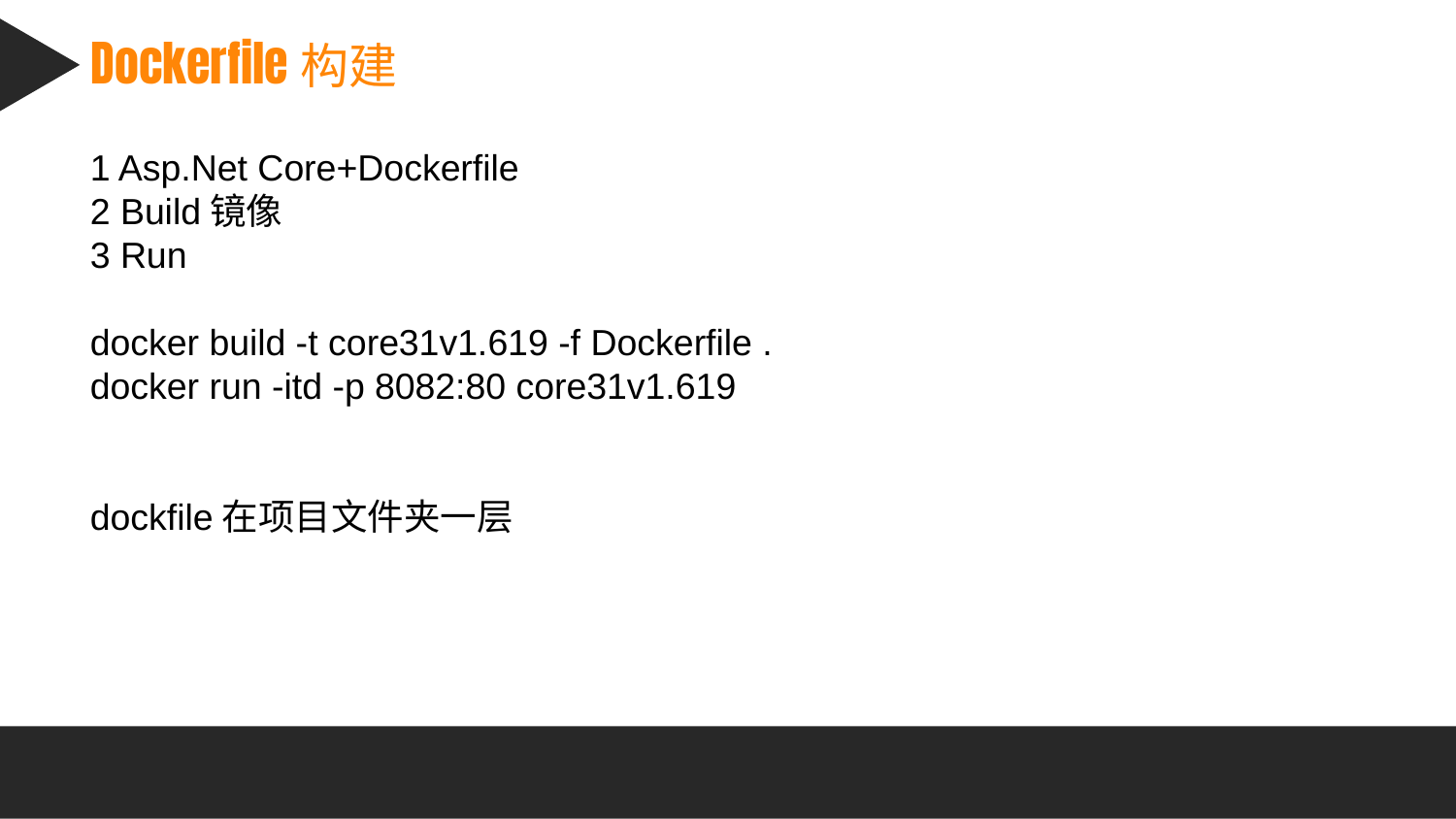

Dockerfile构建
1 Asp.Net Core+Dockerfile
2 Build镜像
3 Run

docker build -t core31v1.619 -f Dockerfile .
docker run -itd -p 8082:80 core31v1.619

dockfile在项目文件夹一层